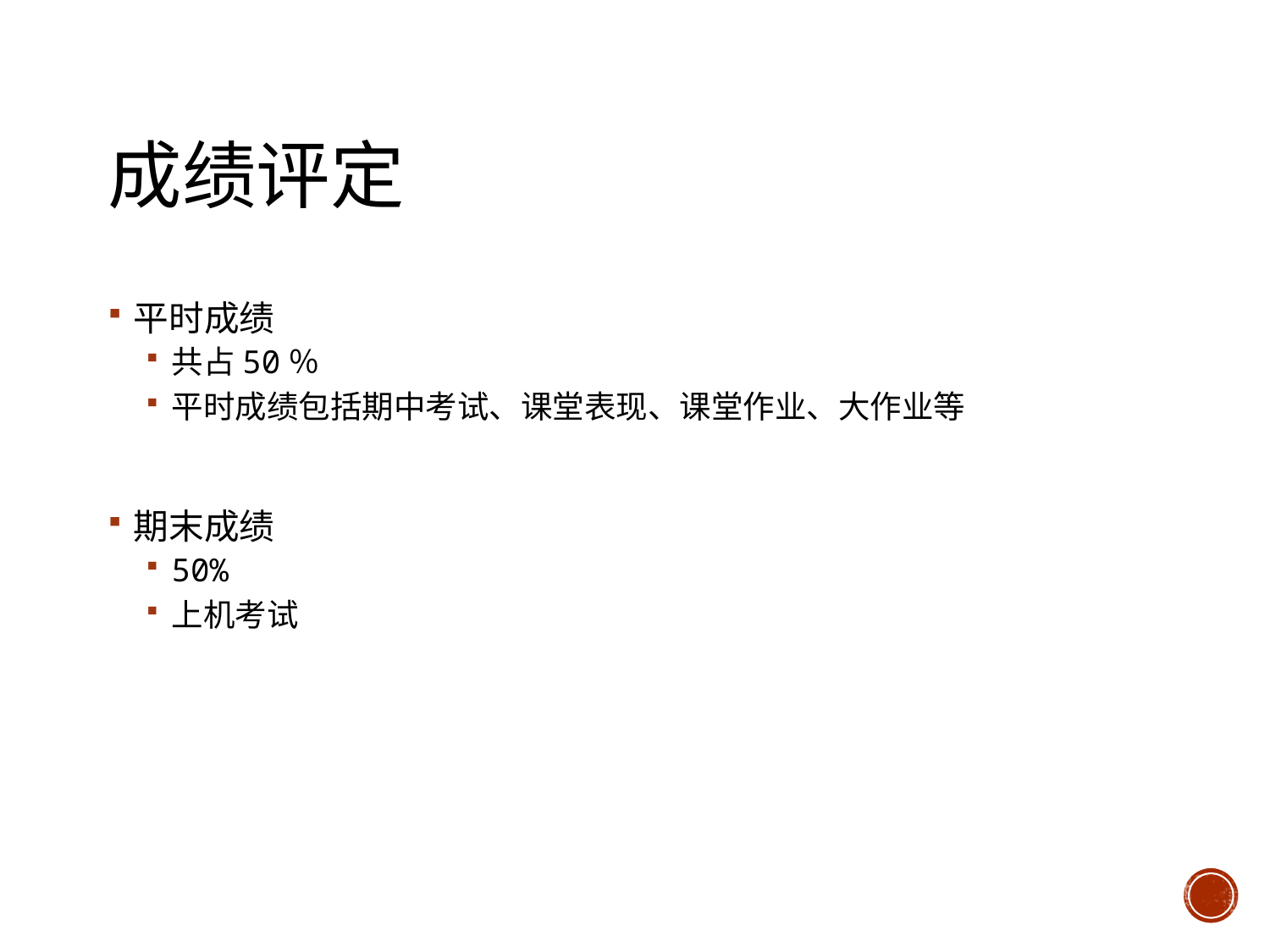

# 成绩评定
平时成绩
共占50％
平时成绩包括期中考试、课堂表现、课堂作业、大作业等

期末成绩
50%
上机考试